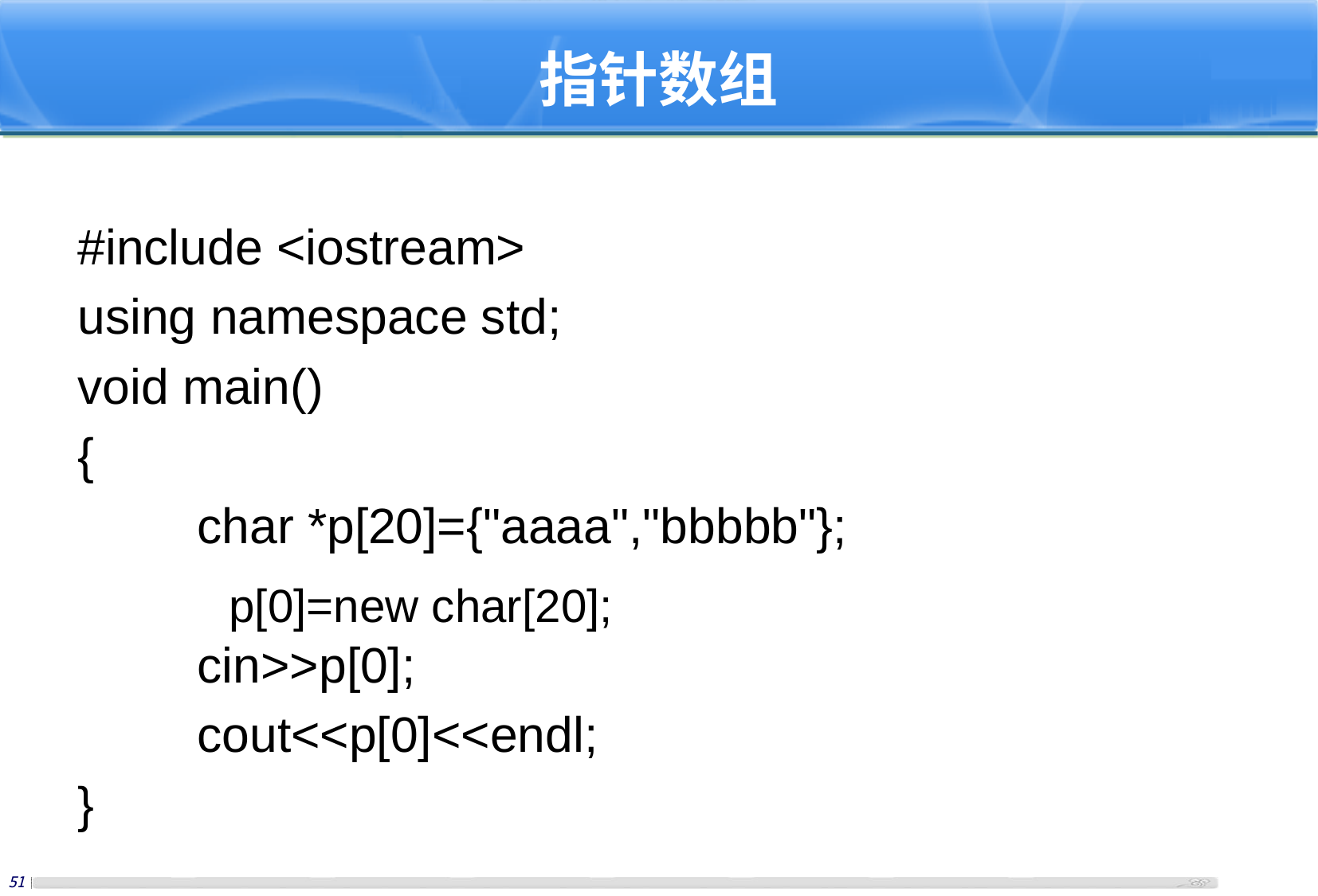

# 指针数组
#include <iostream>
using namespace std;
void main()
{
	char *p[20]={"aaaa","bbbbb"};

	cin>>p[0];
	cout<<p[0]<<endl;
}
	p[0]=new char[20];